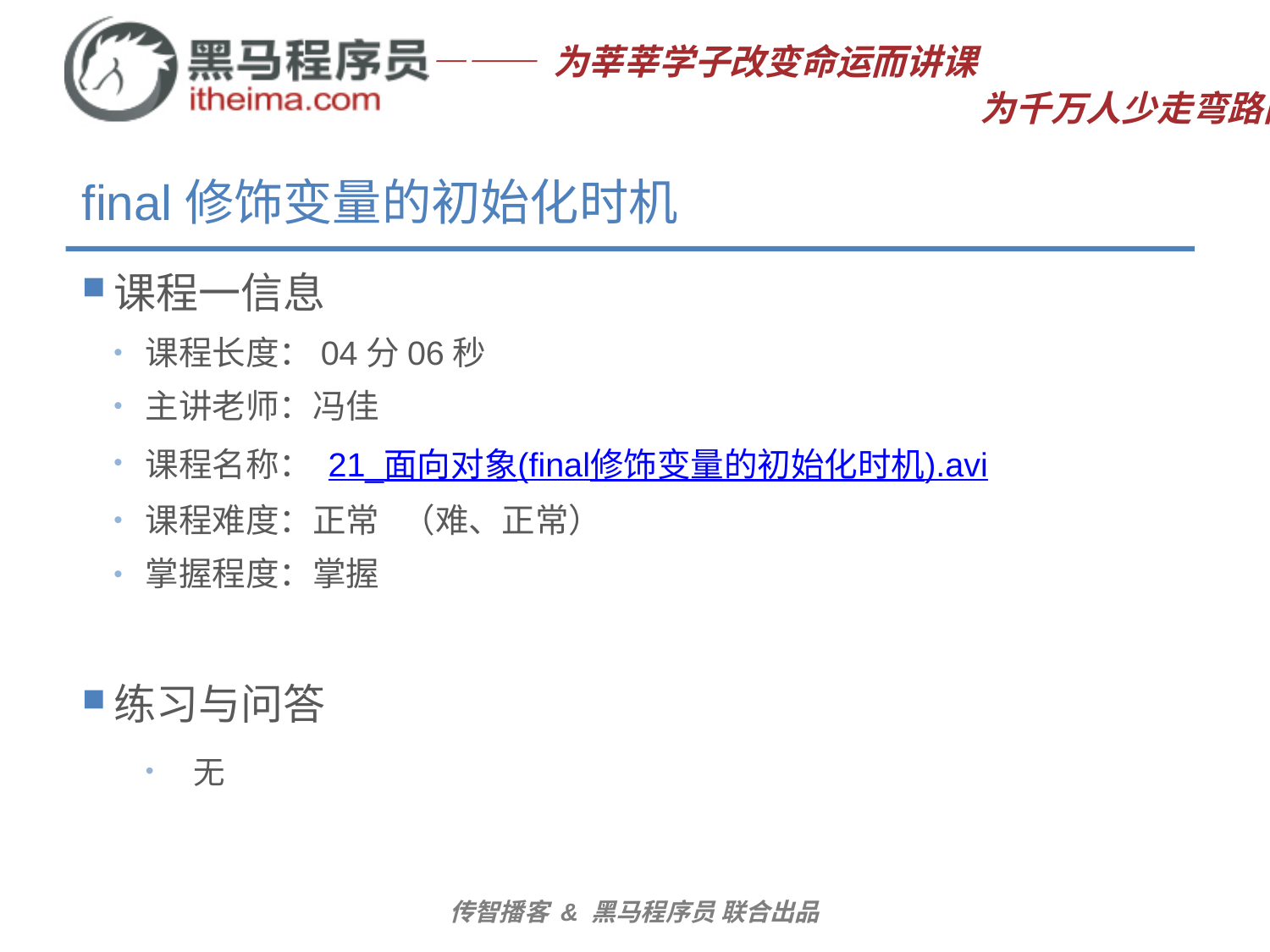

# final修饰变量的初始化时机
课程一信息
课程长度：04分06秒
主讲老师：冯佳
课程名称： 21_面向对象(final修饰变量的初始化时机).avi
课程难度：正常   （难、正常）
掌握程度：掌握

练习与问答
无